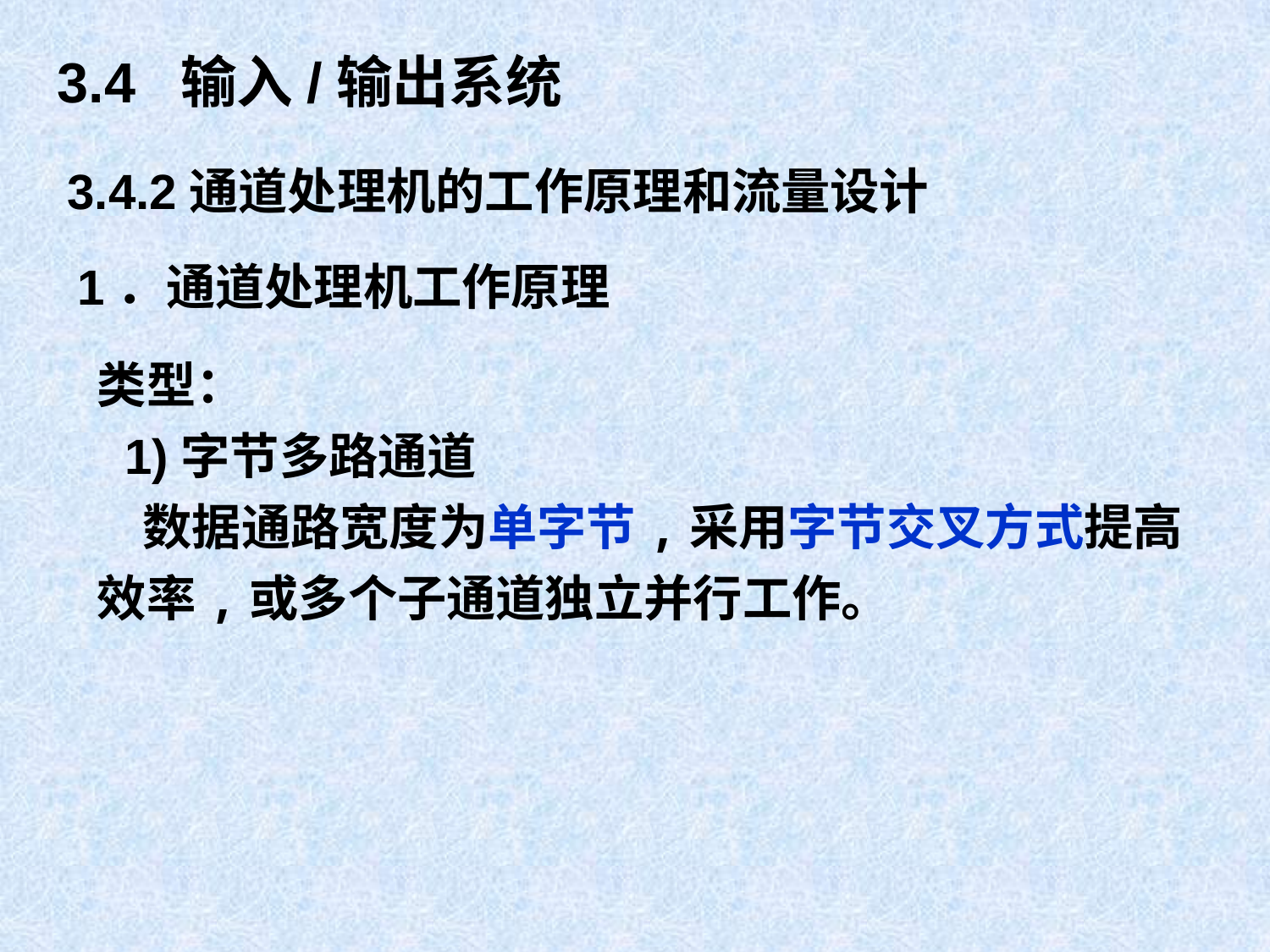

3.4  输入/输出系统
3.4.2通道处理机的工作原理和流量设计
1．通道处理机工作原理
类型：
  1)字节多路通道
   数据通路宽度为单字节,采用字节交叉方式提高效率,或多个子通道独立并行工作。